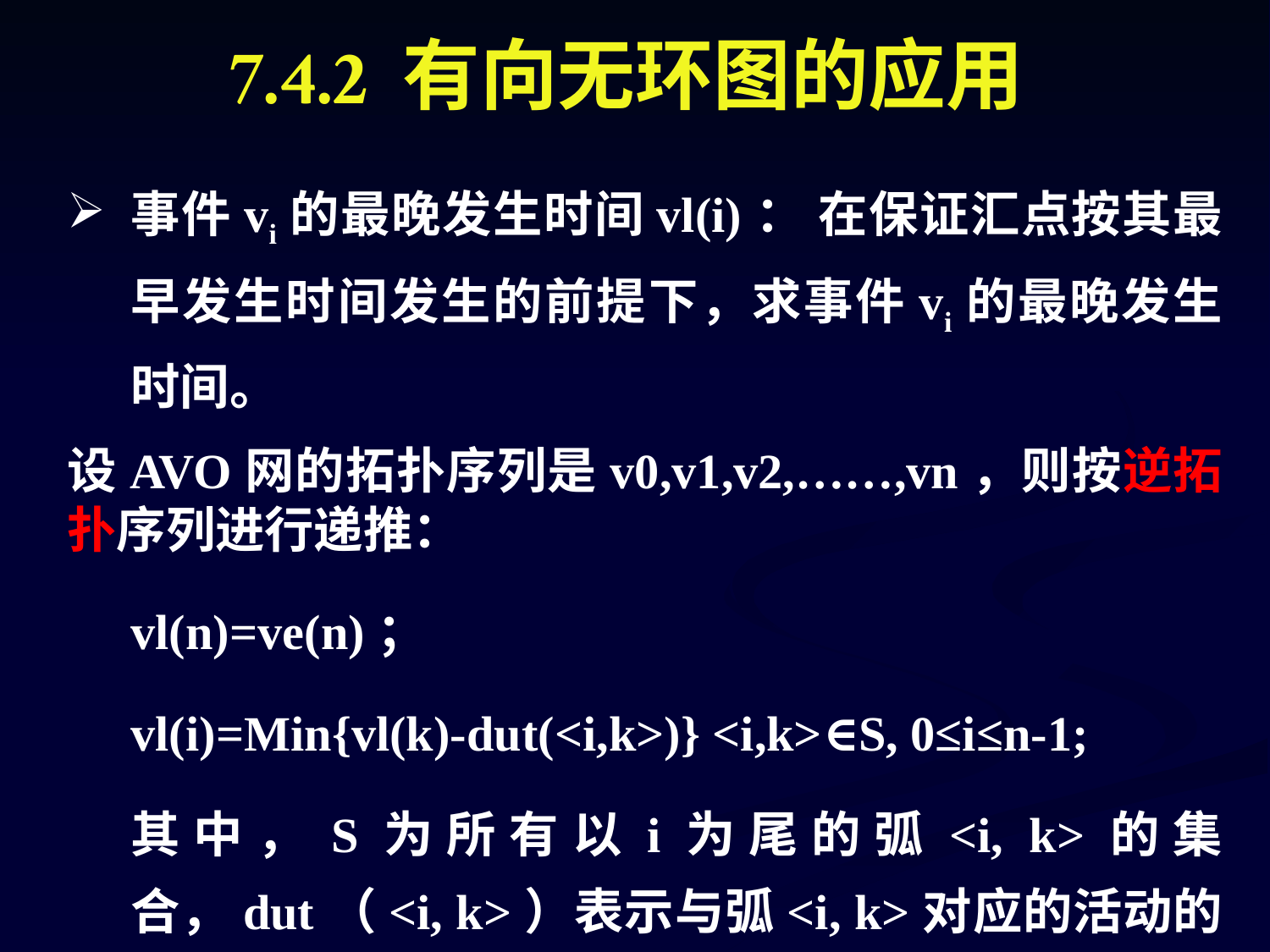

7.4.2 有向无环图的应用
事件vi的最晚发生时间vl(i)： 在保证汇点按其最早发生时间发生的前提下，求事件vi的最晚发生时间。
设AVO网的拓扑序列是v0,v1,v2,……,vn，则按逆拓扑序列进行递推：
vl(n)=ve(n)；
vl(i)=Min{vl(k)-dut(<i,k>)} <i,k>∈S, 0≤i≤n-1;
其中，S为所有以i为尾的弧<i, k>的集合，dut（<i, k>）表示与弧<i, k>对应的活动的持续时间。